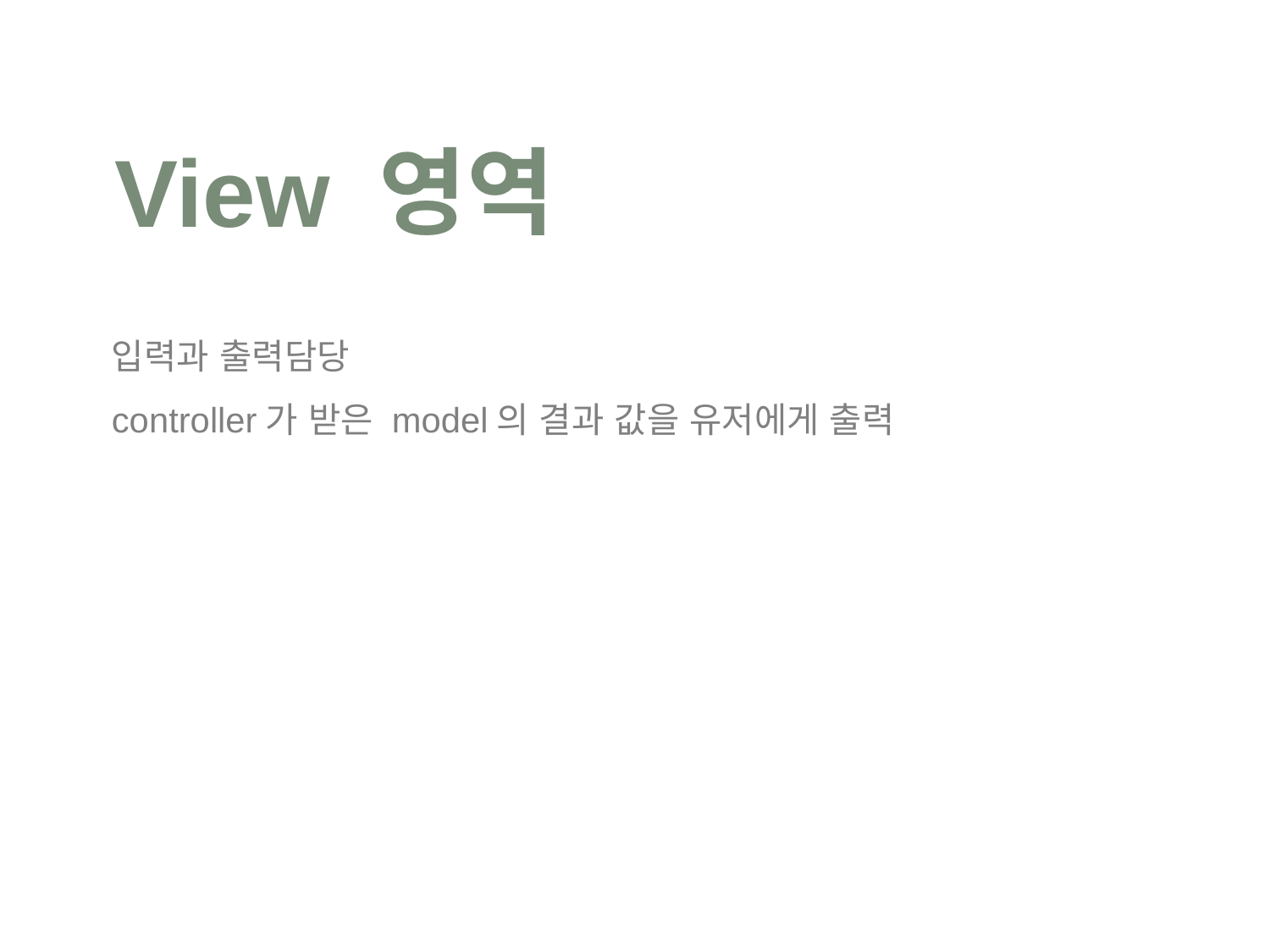

View 영역
입력과 출력담당
controller가 받은 model의 결과 값을 유저에게 출력